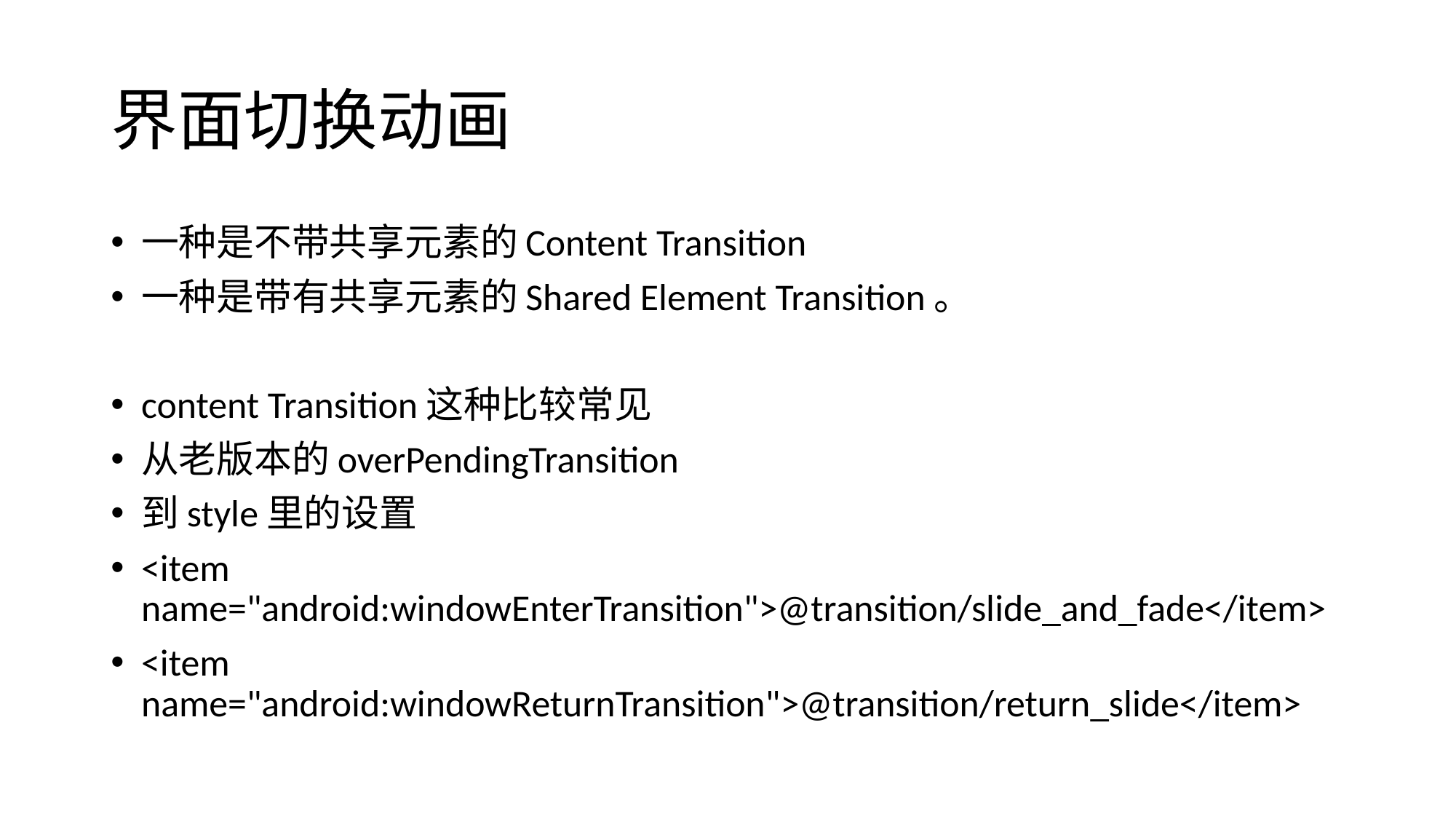

# 界面切换动画
一种是不带共享元素的Content Transition
一种是带有共享元素的Shared Element Transition。

content Transition这种比较常见
从老版本的overPendingTransition
到style里的设置
<item name="android:windowEnterTransition">@transition/slide_and_fade</item>
<item name="android:windowReturnTransition">@transition/return_slide</item>